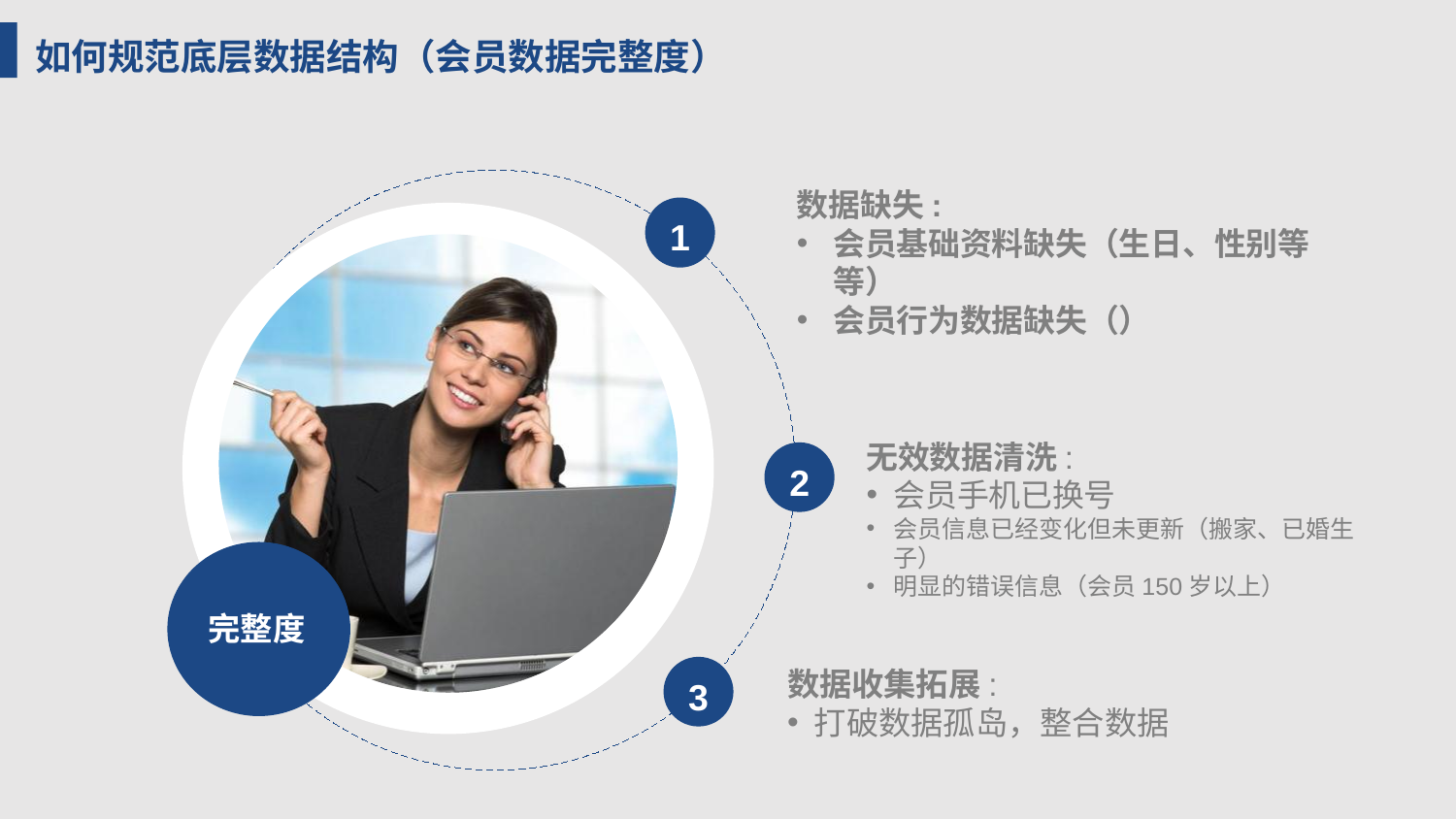

如何规范底层数据结构（会员数据完整度）

数据缺失:
会员基础资料缺失（生日、性别等等）
会员行为数据缺失（）
1

无效数据清洗:
会员手机已换号
会员信息已经变化但未更新（搬家、已婚生子）
明显的错误信息（会员150岁以上）
2

完整度
3
数据收集拓展:
打破数据孤岛，整合数据